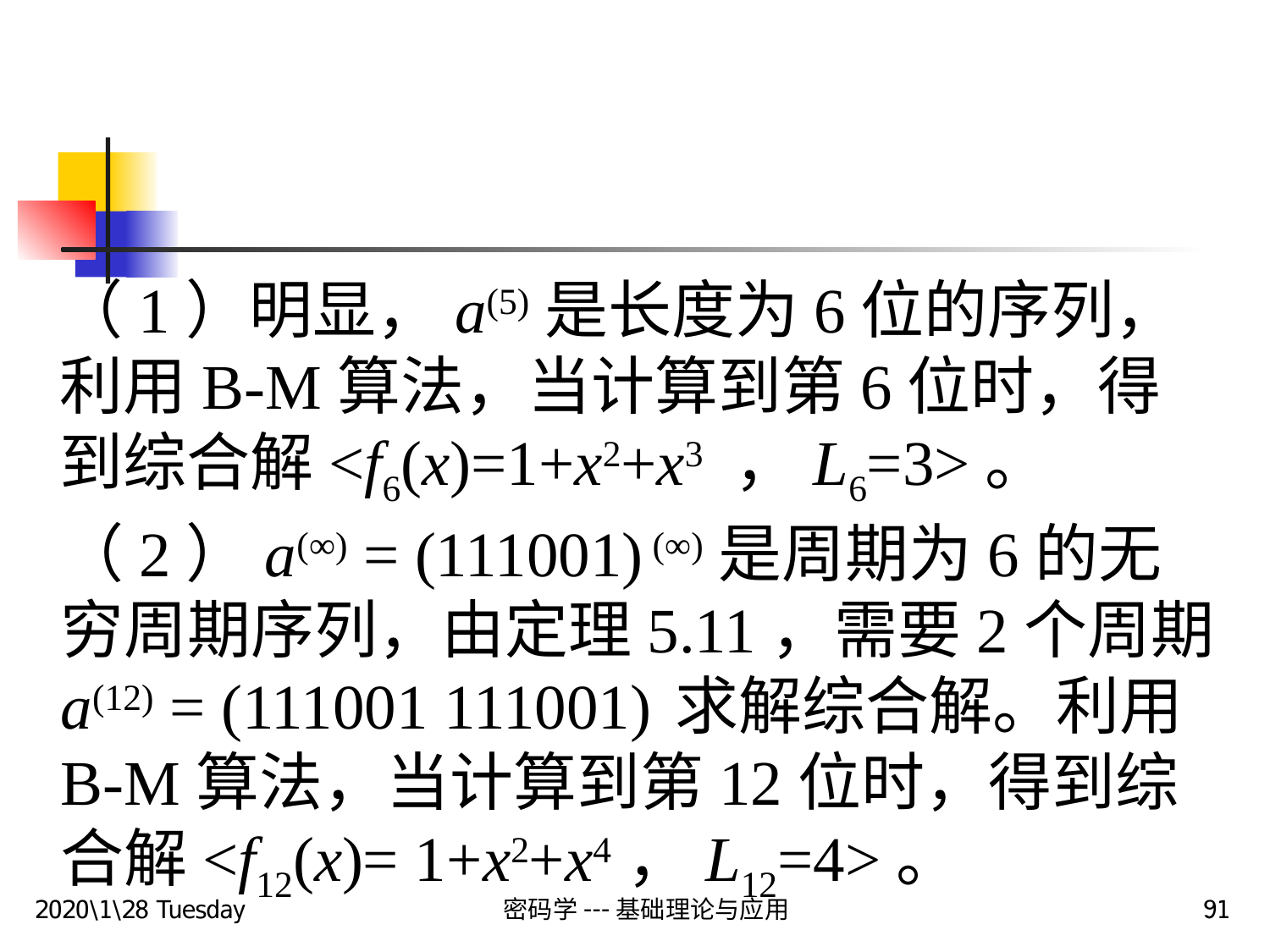

（1）明显，a(5)是长度为6位的序列，利用B-M算法，当计算到第6位时，得到综合解<f6(x)=1+x2+x3 ，L6=3>。
（2）a(∞) = (111001) (∞)是周期为6的无穷周期序列，由定理5.11，需要2个周期 a(12) = (111001 111001) 求解综合解。利用B-M算法，当计算到第12位时，得到综合解<f12(x)= 1+x2+x4，L12=4>。

2020\1\28 Tuesday
密码学---基础理论与应用
91